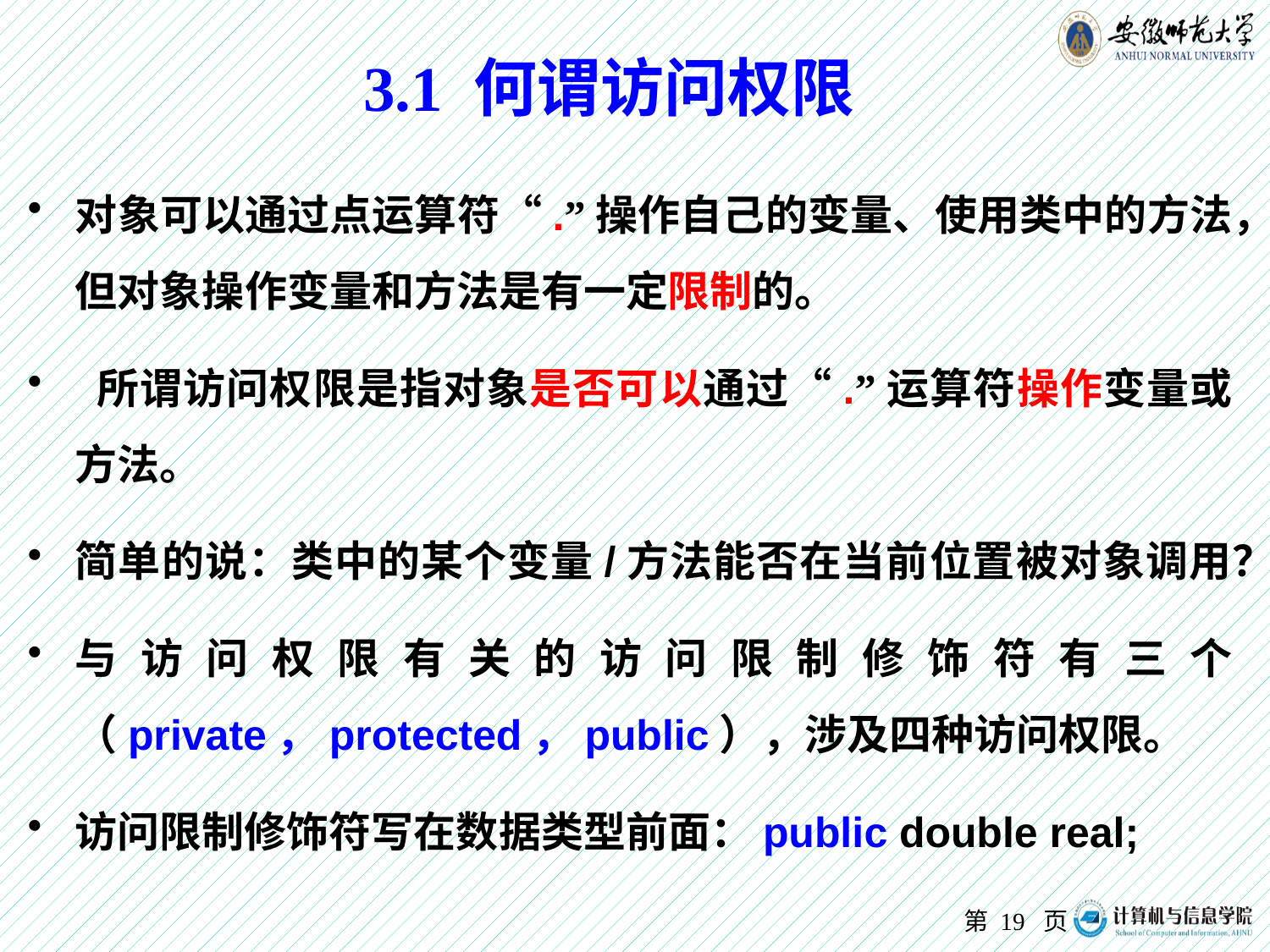

# 3.1 何谓访问权限
对象可以通过点运算符“.”操作自己的变量、使用类中的方法，但对象操作变量和方法是有一定限制的。
 所谓访问权限是指对象是否可以通过“.”运算符操作变量或方法。
简单的说：类中的某个变量/方法能否在当前位置被对象调用？
与访问权限有关的访问限制修饰符有三个（private，protected，public），涉及四种访问权限。
访问限制修饰符写在数据类型前面：public double real;
第 19  页